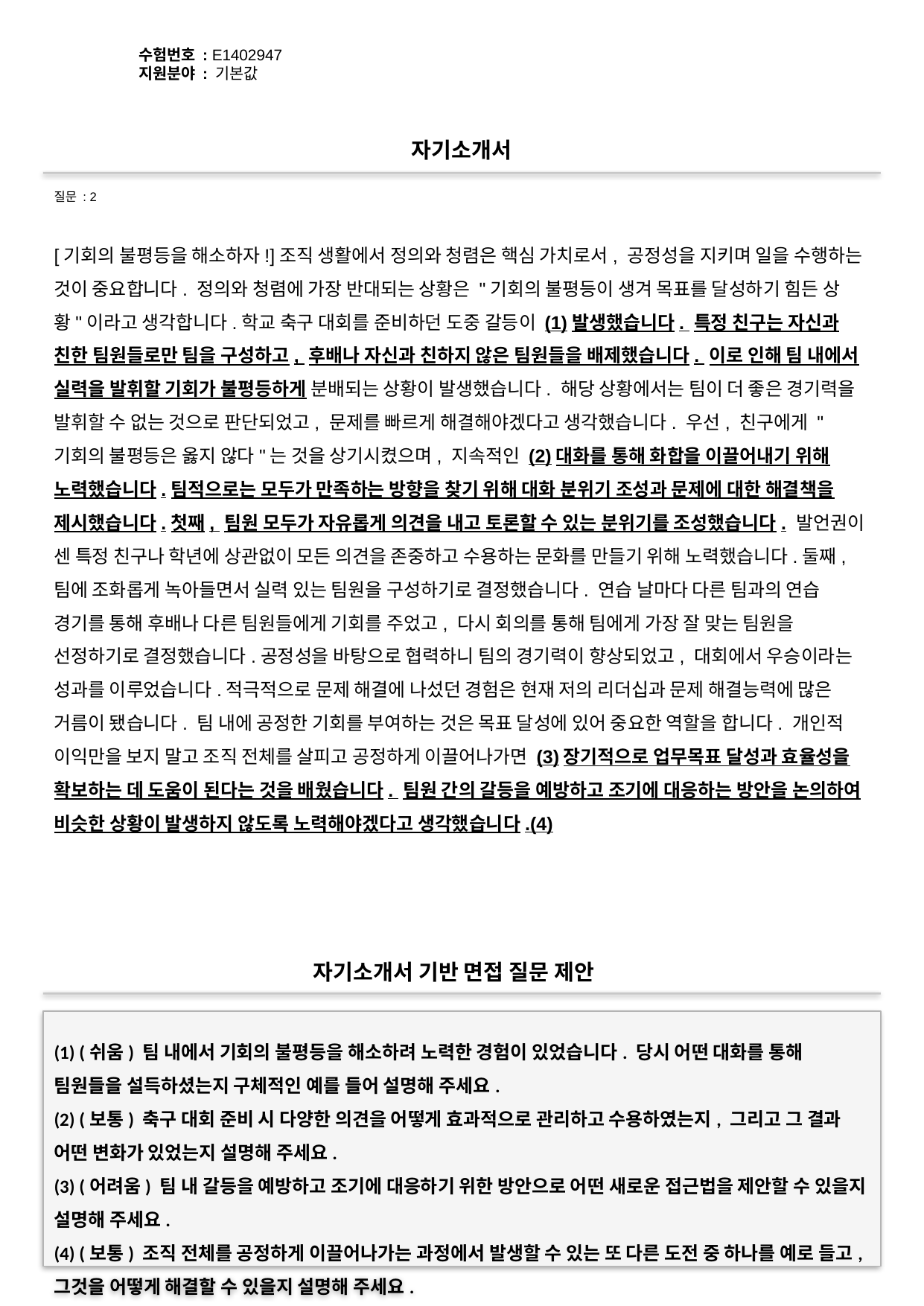

수험번호 : E1402947
지원분야 : 기본값
#

자기소개서

질문 : 2

[기회의 불평등을 해소하자!]조직 생활에서 정의와 청렴은 핵심 가치로서, 공정성을 지키며 일을 수행하는 것이 중요합니다. 정의와 청렴에 가장 반대되는 상황은 "기회의 불평등이 생겨 목표를 달성하기 힘든 상황"이라고 생각합니다.학교 축구 대회를 준비하던 도중 갈등이 (1)발생했습니다. 특정 친구는 자신과 친한 팀원들로만 팀을 구성하고, 후배나 자신과 친하지 않은 팀원들을 배제했습니다. 이로 인해 팀 내에서 실력을 발휘할 기회가 불평등하게 분배되는 상황이 발생했습니다. 해당 상황에서는 팀이 더 좋은 경기력을 발휘할 수 없는 것으로 판단되었고, 문제를 빠르게 해결해야겠다고 생각했습니다. 우선, 친구에게 "기회의 불평등은 옳지 않다"는 것을 상기시켰으며, 지속적인 (2)대화를 통해 화합을 이끌어내기 위해 노력했습니다.팀적으로는 모두가 만족하는 방향을 찾기 위해 대화 분위기 조성과 문제에 대한 해결책을 제시했습니다.첫째, 팀원 모두가 자유롭게 의견을 내고 토론할 수 있는 분위기를 조성했습니다. 발언권이 센 특정 친구나 학년에 상관없이 모든 의견을 존중하고 수용하는 문화를 만들기 위해 노력했습니다.둘째, 팀에 조화롭게 녹아들면서 실력 있는 팀원을 구성하기로 결정했습니다. 연습 날마다 다른 팀과의 연습 경기를 통해 후배나 다른 팀원들에게 기회를 주었고, 다시 회의를 통해 팀에게 가장 잘 맞는 팀원을 선정하기로 결정했습니다.공정성을 바탕으로 협력하니 팀의 경기력이 향상되었고, 대회에서 우승이라는 성과를 이루었습니다.적극적으로 문제 해결에 나섰던 경험은 현재 저의 리더십과 문제 해결능력에 많은 거름이 됐습니다. 팀 내에 공정한 기회를 부여하는 것은 목표 달성에 있어 중요한 역할을 합니다. 개인적 이익만을 보지 말고 조직 전체를 살피고 공정하게 이끌어나가면 (3)장기적으로 업무목표 달성과 효율성을 확보하는 데 도움이 된다는 것을 배웠습니다. 팀원 간의 갈등을 예방하고 조기에 대응하는 방안을 논의하여 비슷한 상황이 발생하지 않도록 노력해야겠다고 생각했습니다.(4)

자기소개서 기반 면접 질문 제안

(1) (쉬움) 팀 내에서 기회의 불평등을 해소하려 노력한 경험이 있었습니다. 당시 어떤 대화를 통해 팀원들을 설득하셨는지 구체적인 예를 들어 설명해 주세요.
(2) (보통) 축구 대회 준비 시 다양한 의견을 어떻게 효과적으로 관리하고 수용하였는지, 그리고 그 결과 어떤 변화가 있었는지 설명해 주세요.
(3) (어려움) 팀 내 갈등을 예방하고 조기에 대응하기 위한 방안으로 어떤 새로운 접근법을 제안할 수 있을지 설명해 주세요.
(4) (보통) 조직 전체를 공정하게 이끌어나가는 과정에서 발생할 수 있는 또 다른 도전 중 하나를 예로 들고, 그것을 어떻게 해결할 수 있을지 설명해 주세요.